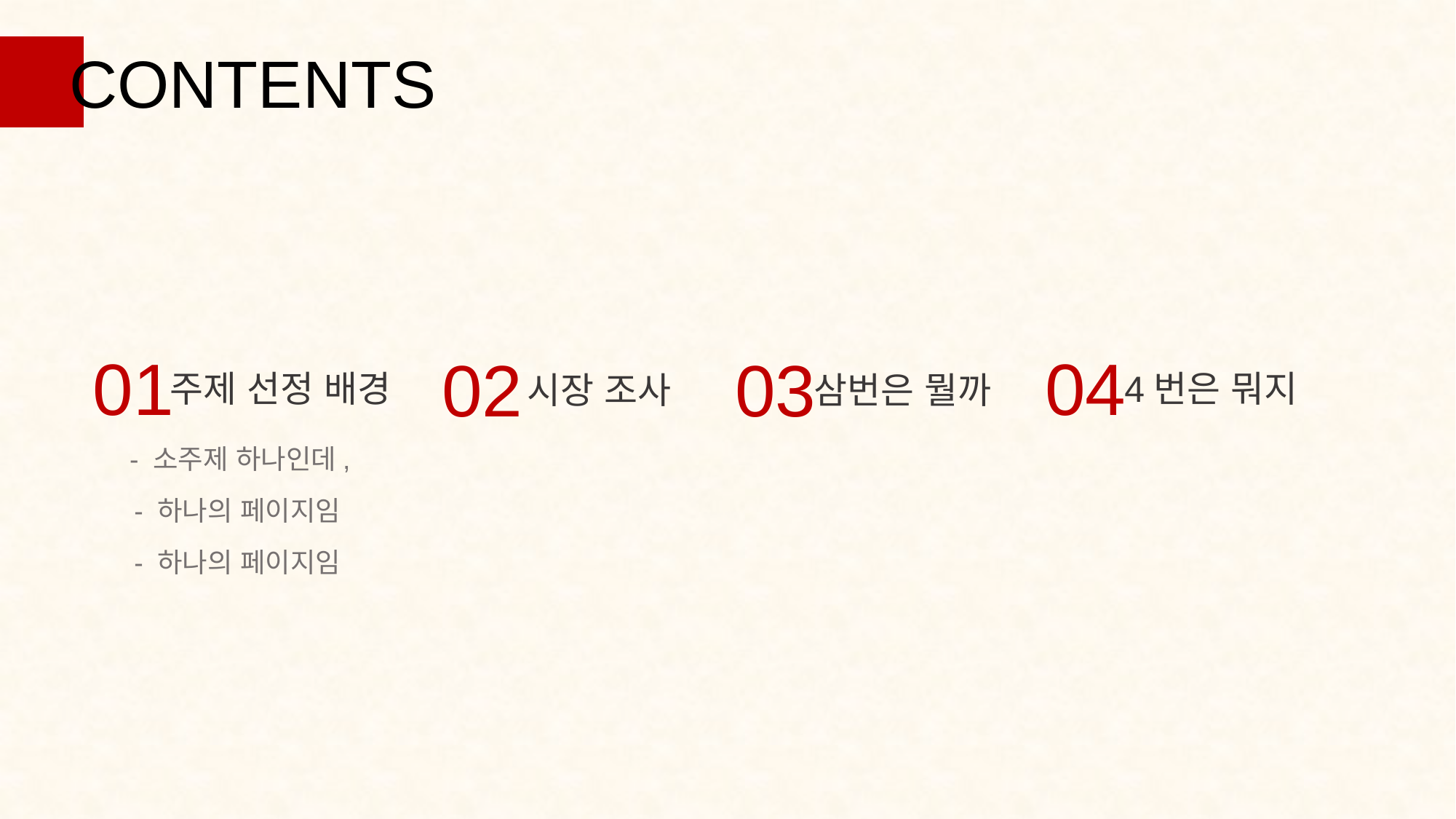

CONTENTS
01
04
02
03
주제 선정 배경
4번은 뭐지
시장 조사
삼번은 뭘까
- 소주제 하나인데,
- 하나의 페이지임
- 하나의 페이지임